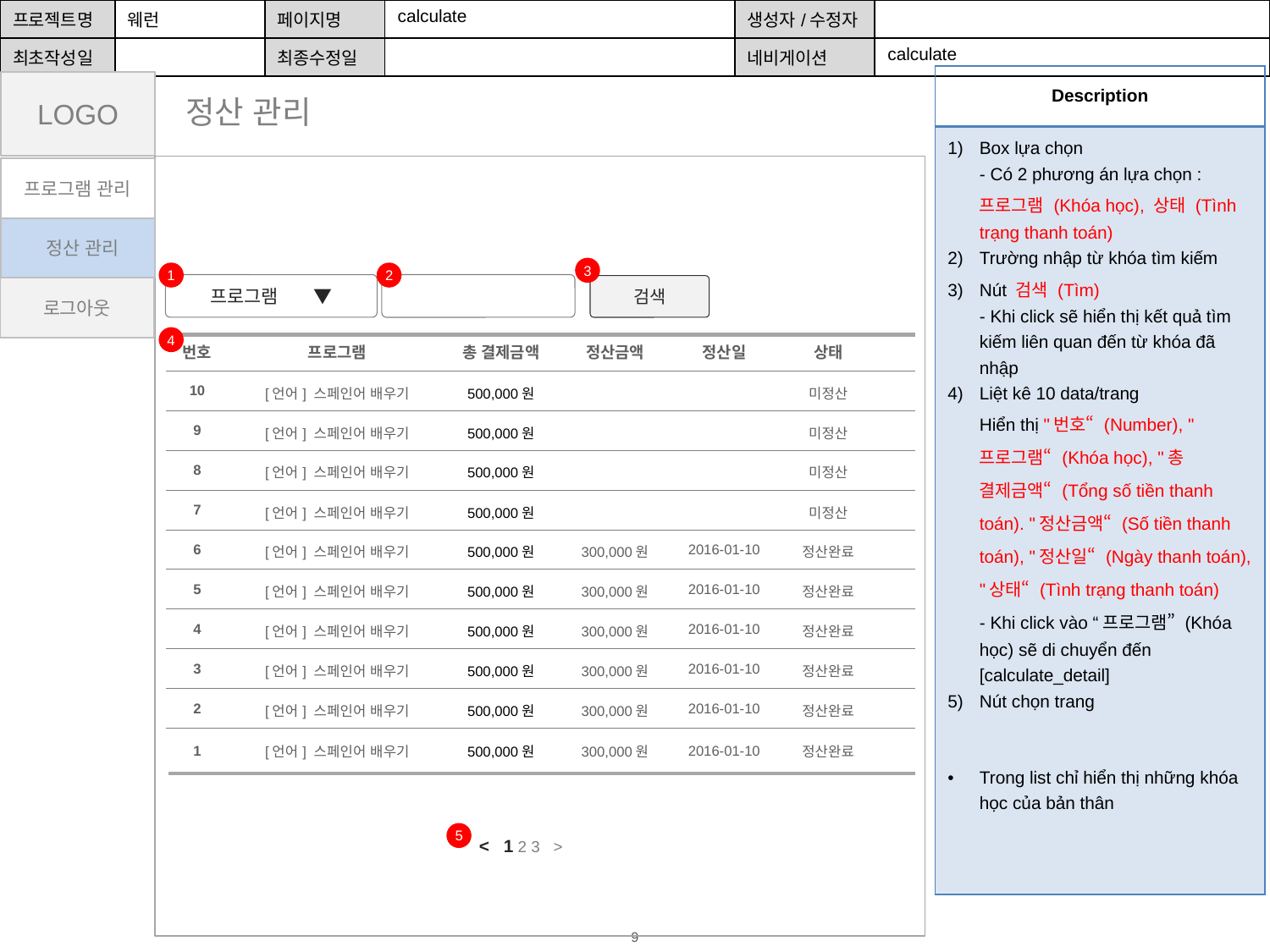

| 프로젝트명 | 웨런 | 페이지명 | calculate | 생성자/수정자 |  |
| --- | --- | --- | --- | --- | --- |
| 최초작성일 |  | 최종수정일 |  | 네비게이션 | calculate |
| Description |
| --- |
| Box lựa chọn - Có 2 phương án lựa chọn : 프로그램 (Khóa học), 상태 (Tình trạng thanh toán) Trường nhập từ khóa tìm kiếm Nút 검색 (Tìm) - Khi click sẽ hiển thị kết quả tìm kiếm liên quan đến từ khóa đã nhập Liệt kê 10 data/trang Hiển thị "번호“ (Number), "프로그램“ (Khóa học), "총 결제금액“ (Tổng số tiền thanh toán). "정산금액“ (Số tiền thanh toán), "정산일“ (Ngày thanh toán), "상태“ (Tình trạng thanh toán) - Khi click vào “프로그램” (Khóa học) sẽ di chuyển đến [calculate\_detail] Nút chọn trang Trong list chỉ hiển thị những khóa học của bản thân |
LOGO
정산 관리

프로그램 관리
 정산 관리
3
1
2
프로그램       ▼

검색
로그아웃
4
| 번호 | 프로그램 | 총 결제금액 | 정산금액 | 정산일 | 상태 |  |
| --- | --- | --- | --- | --- | --- | --- |
| 10 | [언어] 스페인어 배우기 | 500,000원 |  |  | 미정산 |  |
| 9 | [언어] 스페인어 배우기 | 500,000원 |  |  | 미정산 |  |
| 8 | [언어] 스페인어 배우기 | 500,000원 |  |  | 미정산 |  |
| 7 | [언어] 스페인어 배우기 | 500,000원 |  |  | 미정산 |  |
| 6 | [언어] 스페인어 배우기 | 500,000원 | 300,000원 | 2016-01-10 | 정산완료 |  |
| 5 | [언어] 스페인어 배우기 | 500,000원 | 300,000원 | 2016-01-10 | 정산완료 |  |
| 4 | [언어] 스페인어 배우기 | 500,000원 | 300,000원 | 2016-01-10 | 정산완료 |  |
| 3 | [언어] 스페인어 배우기 | 500,000원 | 300,000원 | 2016-01-10 | 정산완료 |  |
| 2 | [언어] 스페인어 배우기 | 500,000원 | 300,000원 | 2016-01-10 | 정산완료 |  |
| 1 | [언어] 스페인어 배우기 | 500,000원 | 300,000원 | 2016-01-10 | 정산완료 |  |
5
<   1 2 3   >